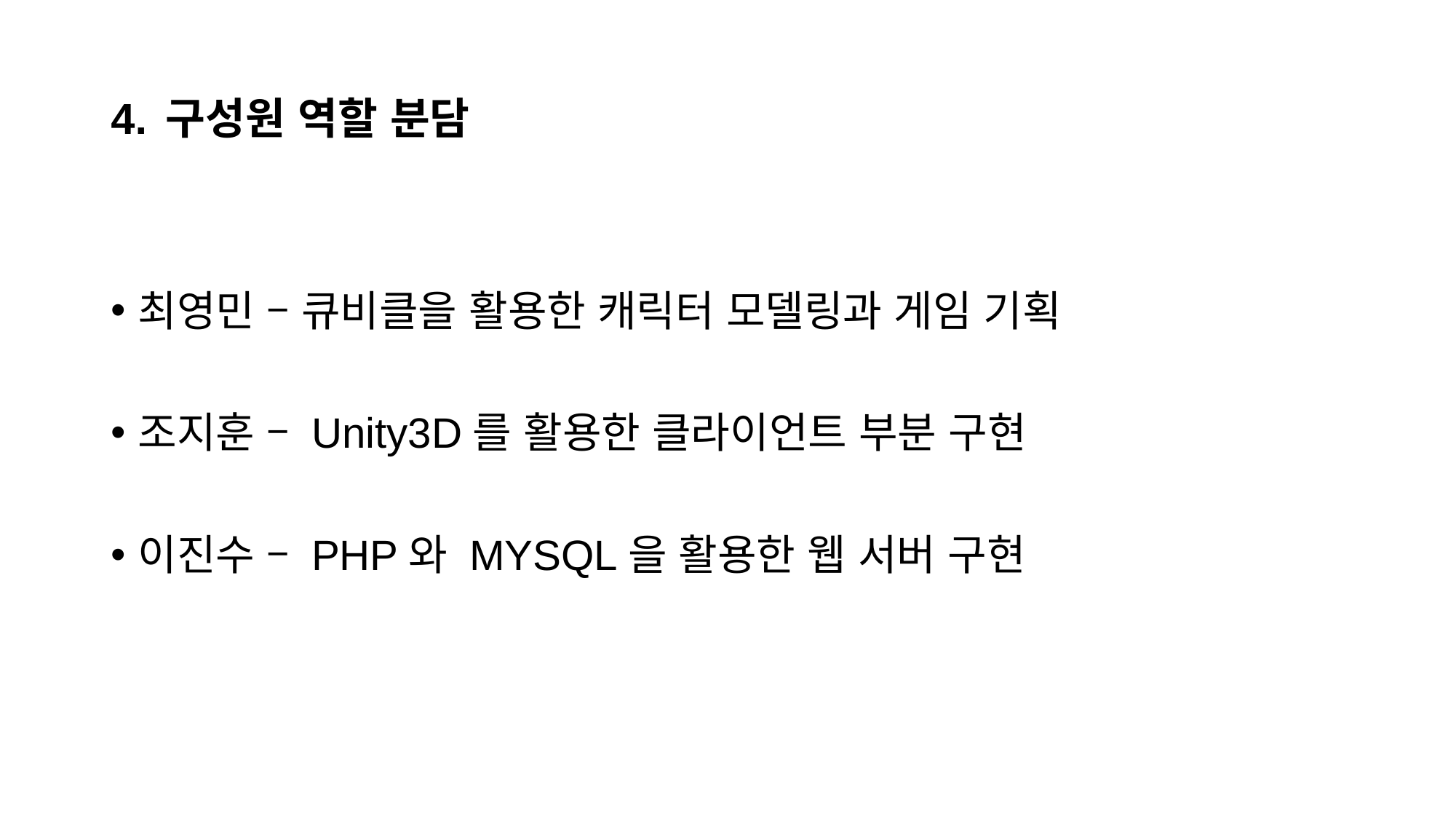

# 4. 구성원 역할 분담

최영민 – 큐비클을 활용한 캐릭터 모델링과 게임 기획

조지훈 – Unity3D를 활용한 클라이언트 부분 구현

이진수 – PHP와 MYSQL을 활용한 웹 서버 구현